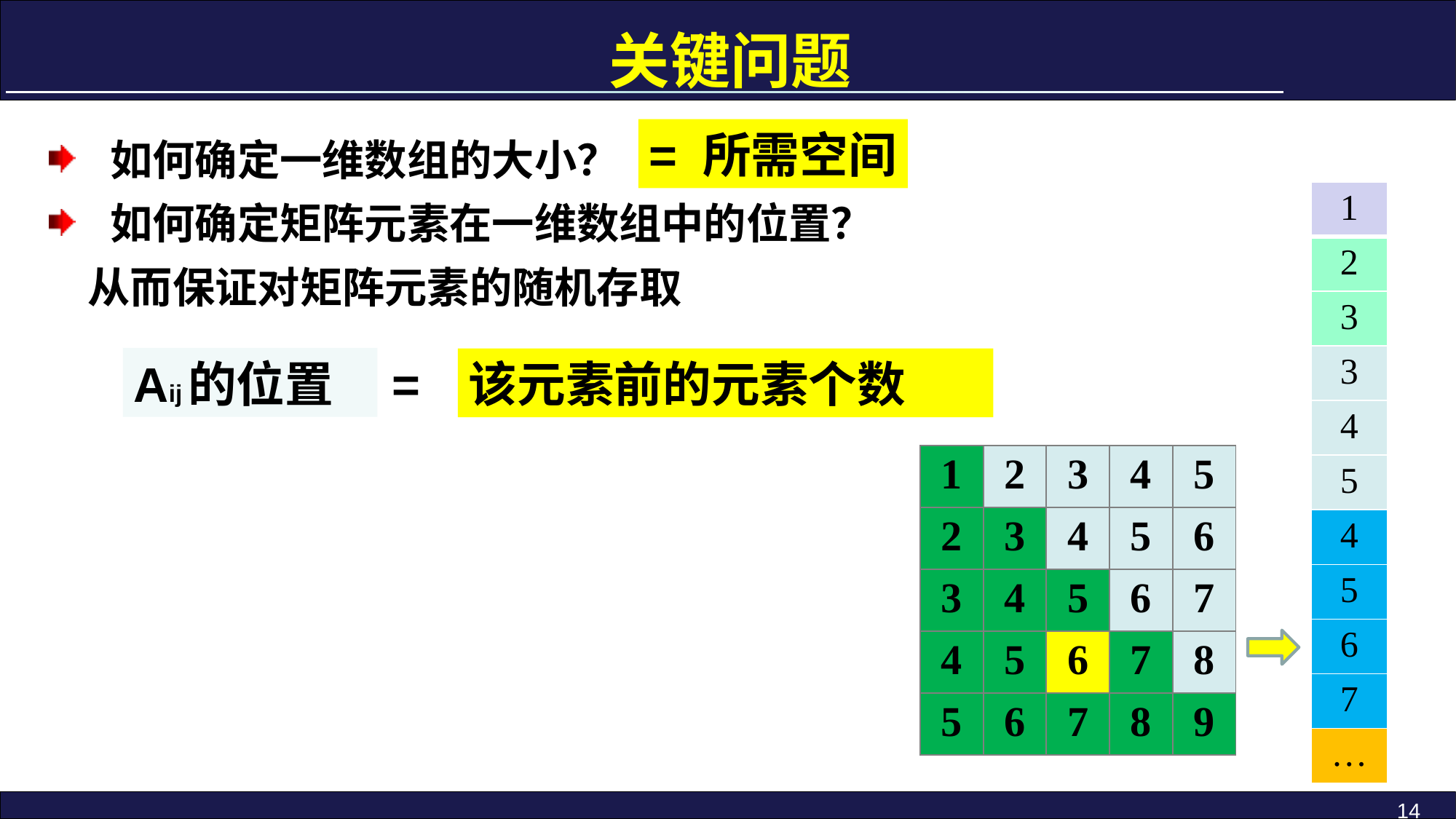

关键问题
如何确定一维数组的大小？
如何确定矩阵元素在一维数组中的位置？
   从而保证对矩阵元素的随机存取
= 所需空间
| 1 |
| --- |
| 2 |
| 3 |
| 3 |
| 4 |
| 5 |
| 4 |
| 5 |
| 6 |
| 7 |
| … |
Aij的位置
=
该元素前的元素个数
| 1 | 2 | 3 | 4 | 5 |
| --- | --- | --- | --- | --- |
| 2 | 3 | 4 | 5 | 6 |
| 3 | 4 | 5 | 6 | 7 |
| 4 | 5 | 6 | 7 | 8 |
| 5 | 6 | 7 | 8 | 9 |

14